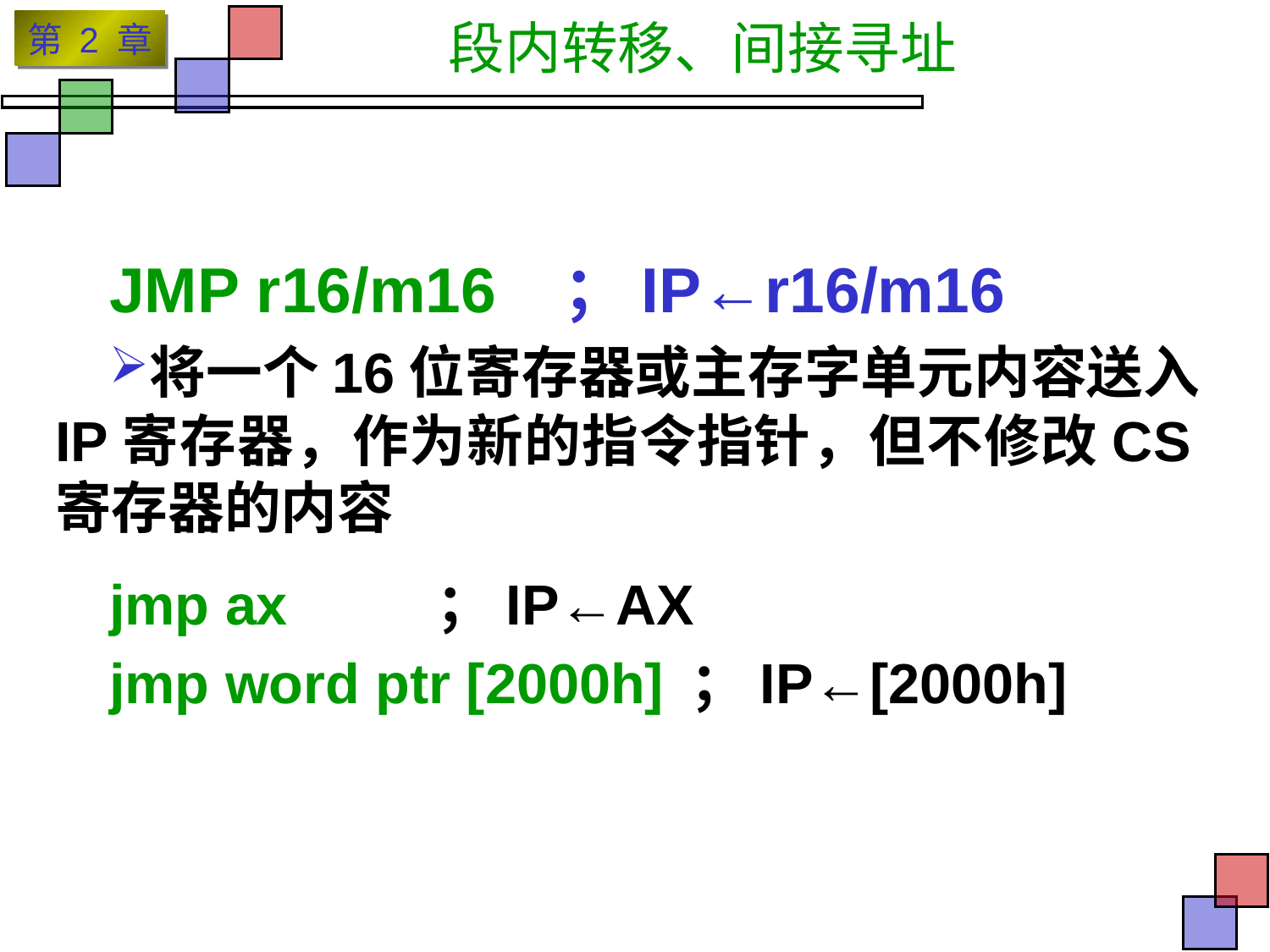

# 段内转移、间接寻址
JMP r16/m16 	；IP←r16/m16
将一个16位寄存器或主存字单元内容送入IP寄存器，作为新的指令指针，但不修改CS寄存器的内容
jmp ax		；IP←AX
jmp word ptr [2000h]	；IP←[2000h]